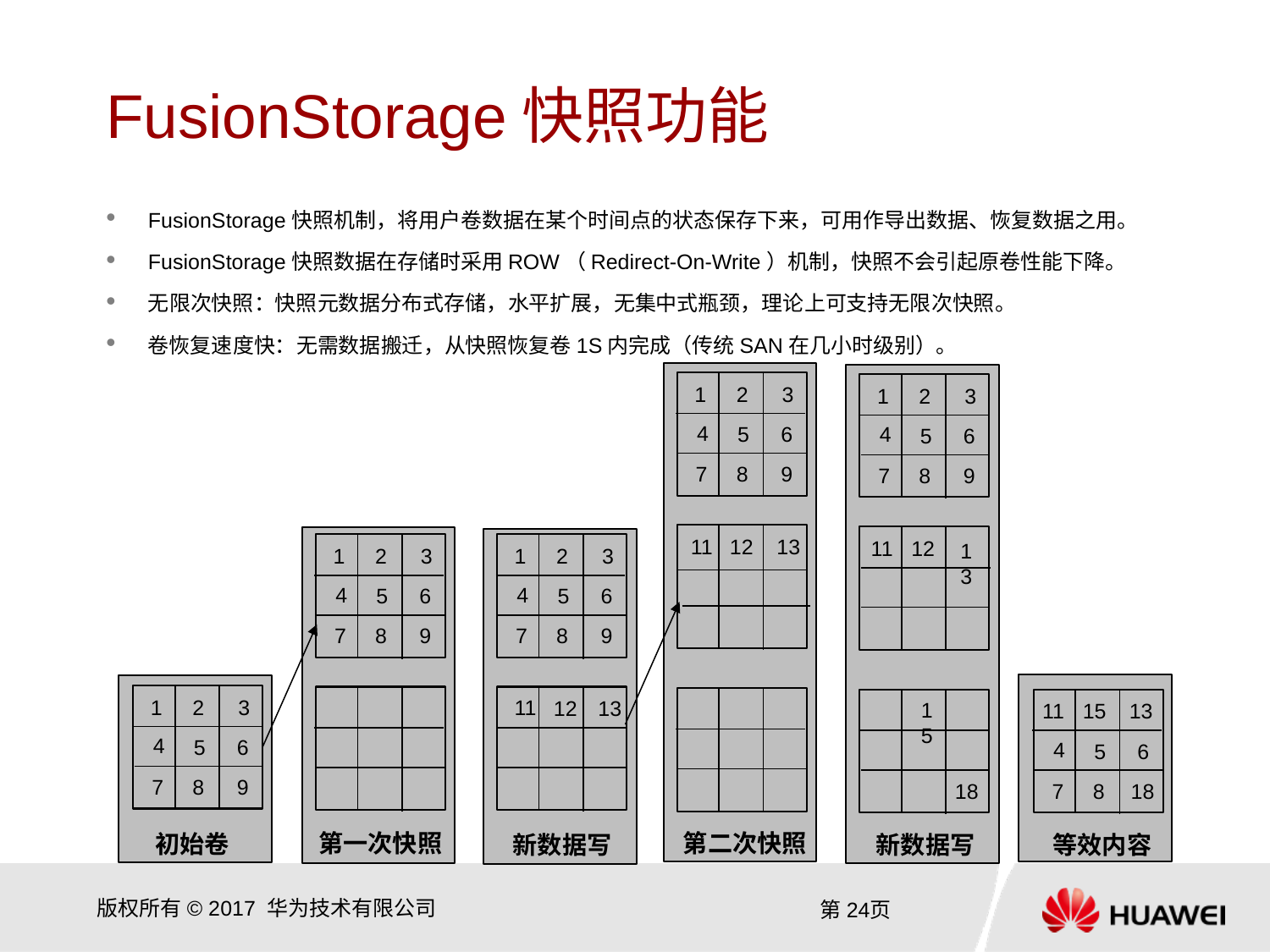

# FusionStorage快照功能
FusionStorage快照机制，将用户卷数据在某个时间点的状态保存下来，可用作导出数据、恢复数据之用。
FusionStorage快照数据在存储时采用ROW（Redirect-On-Write）机制，快照不会引起原卷性能下降。
无限次快照：快照元数据分布式存储，水平扩展，无集中式瓶颈，理论上可支持无限次快照。
卷恢复速度快：无需数据搬迁，从快照恢复卷1S内完成（传统SAN在几小时级别）。

1
2
3
4
5
6
7
8
9

1
2
3
4
5
6
7
8
9

11
12
13

12
11
13

1
2
3
4
5
6
7
8
9

1
2
3
4
5
6
7
8
9

1
2
3
4
5
6
7
8
9

11
12
13

15

18

11
15
13
4
5
6
7
8
18
第一次快照
第二次快照
初始卷
等效内容
新数据写
新数据写